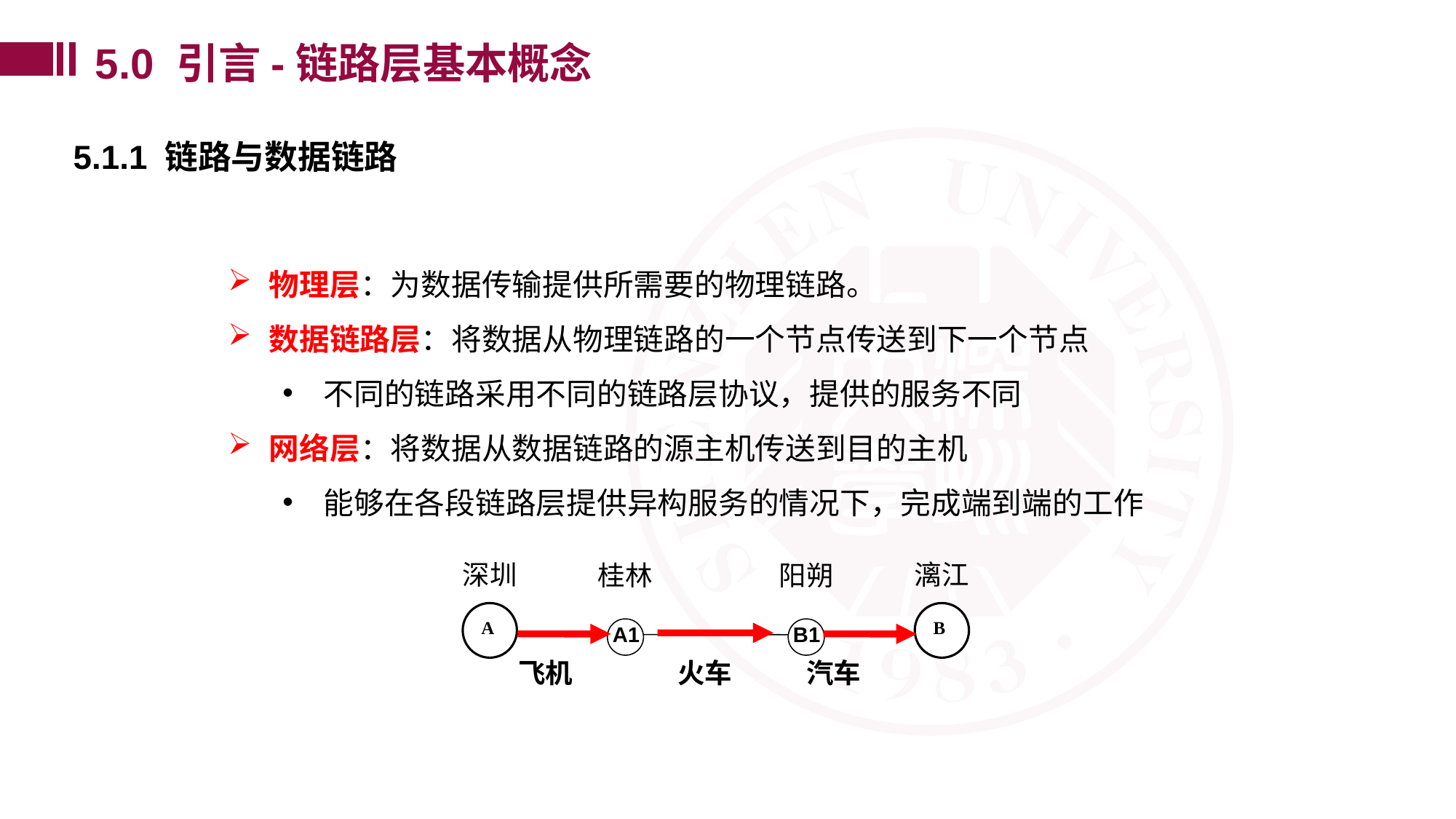

5.0 引言-链路层基本概念

5.1.1 链路与数据链路
物理层：为数据传输提供所需要的物理链路。
数据链路层：将数据从物理链路的一个节点传送到下一个节点
不同的链路采用不同的链路层协议，提供的服务不同
网络层：将数据从数据链路的源主机传送到目的主机
能够在各段链路层提供异构服务的情况下，完成端到端的工作
深圳
漓江
桂林
阳朔
A
B

飞机                 火车            汽车
A1
B1